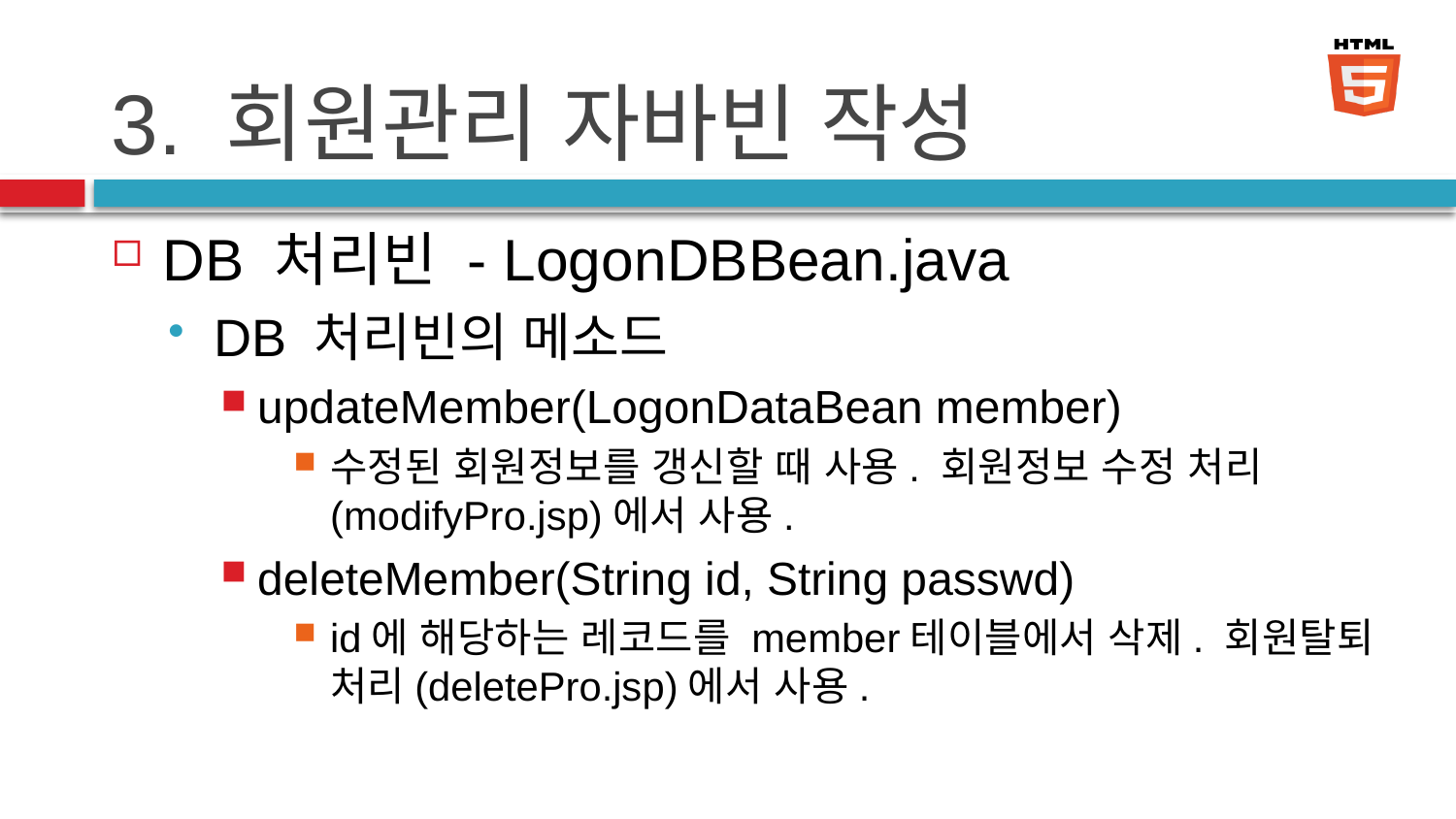

# 3. 회원관리 자바빈 작성
DB 처리빈 - LogonDBBean.java
DB 처리빈의 메소드
updateMember(LogonDataBean member)
수정된 회원정보를 갱신할 때 사용. 회원정보 수정 처리(modifyPro.jsp)에서 사용.
deleteMember(String id, String passwd)
id에 해당하는 레코드를 member테이블에서 삭제. 회원탈퇴 처리(deletePro.jsp)에서 사용.